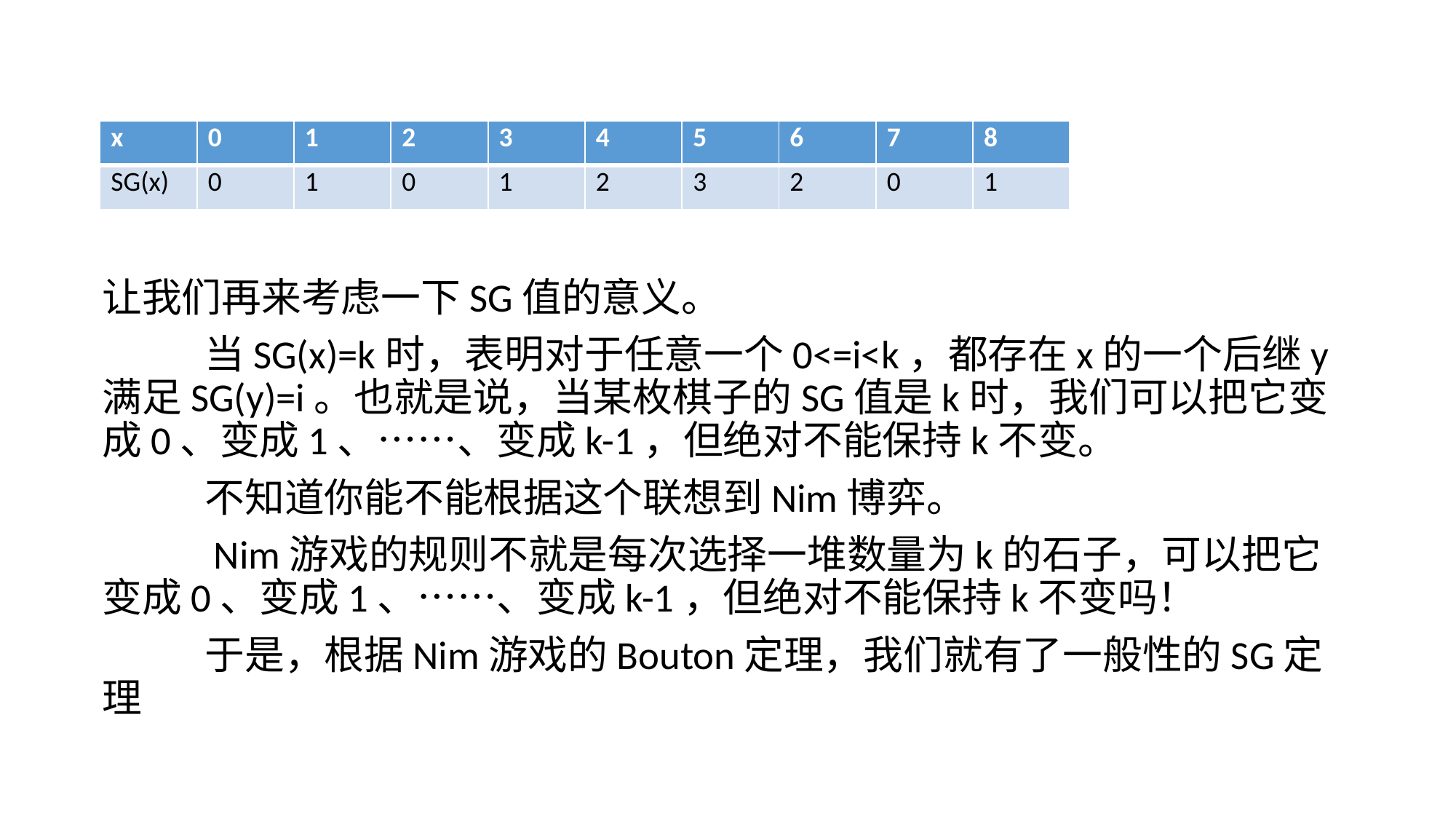

#
| x | 0 | 1 | 2 | 3 | 4 | 5 | 6 | 7 | 8 |
| --- | --- | --- | --- | --- | --- | --- | --- | --- | --- |
| SG(x) | 0 | 1 | 0 | 1 | 2 | 3 | 2 | 0 | 1 |
让我们再来考虑一下SG值的意义。
	当SG(x)=k时，表明对于任意一个0<=i<k，都存在x的一个后继y满足SG(y)=i。也就是说，当某枚棋子的SG值是k时，我们可以把它变成0、变成1、……、变成k-1，但绝对不能保持k不变。
	不知道你能不能根据这个联想到Nim博弈。
	 Nim游戏的规则不就是每次选择一堆数量为k的石子，可以把它变成0、变成1、……、变成k-1，但绝对不能保持k不变吗！
	于是，根据Nim游戏的Bouton定理，我们就有了一般性的SG定理